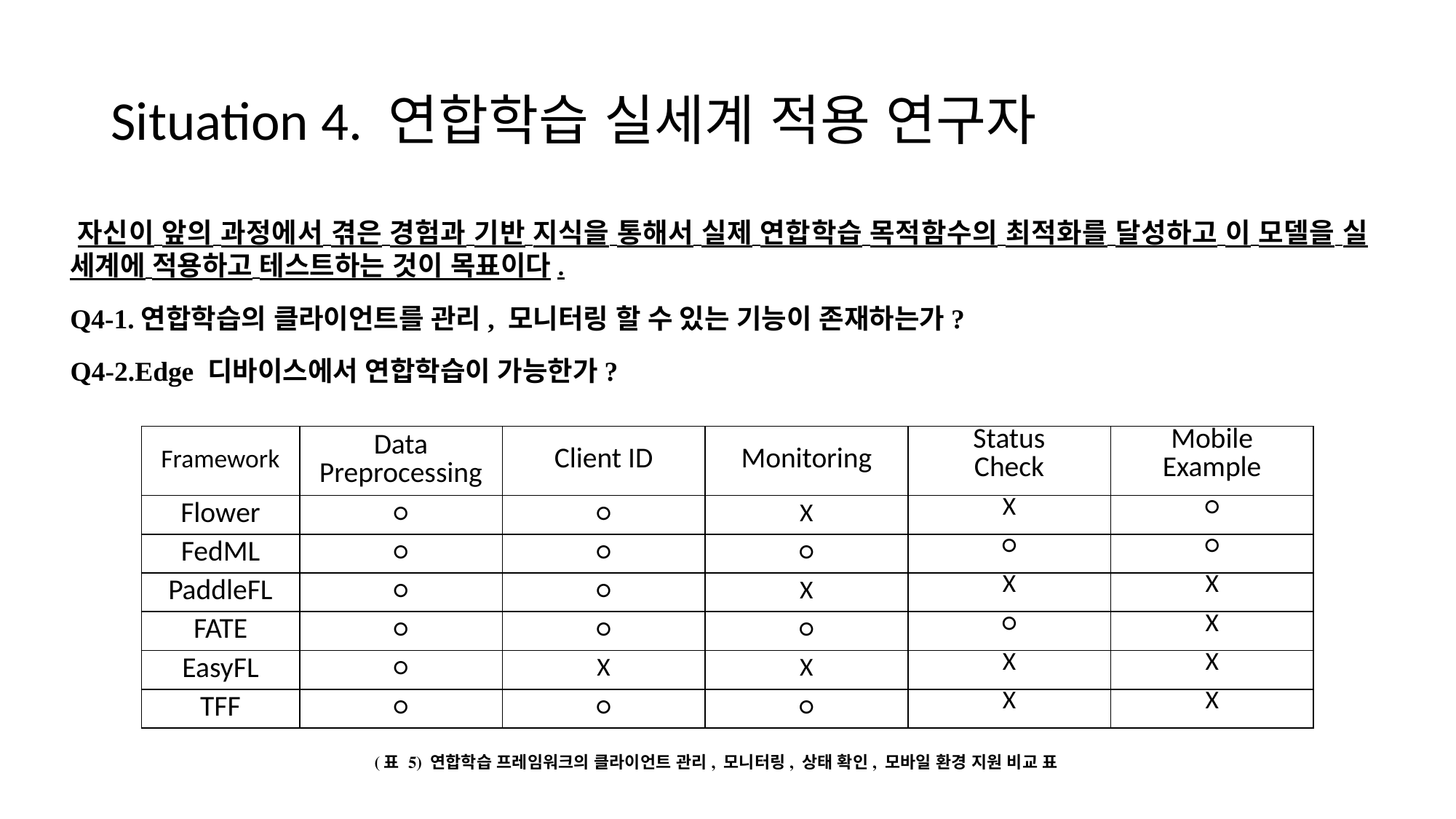

# Situation 4. 연합학습 실세계 적용 연구자
자신이 앞의 과정에서 겪은 경험과 기반 지식을 통해서 실제 연합학습 목적함수의 최적화를 달성하고 이 모델을 실 세계에 적용하고 테스트하는 것이 목표이다.
Q4-1.연합학습의 클라이언트를 관리, 모니터링 할 수 있는 기능이 존재하는가?
Q4-2.Edge 디바이스에서 연합학습이 가능한가?
| Framework | Data Preprocessing | Client ID | Monitoring | Status Check | Mobile Example |
| --- | --- | --- | --- | --- | --- |
| Flower | ○ | ○ | X | X | ○ |
| FedML | ○ | ○ | ○ | ○ | ○ |
| PaddleFL | ○ | ○ | X | X | X |
| FATE | ○ | ○ | ○ | ○ | X |
| EasyFL | ○ | X | X | X | X |
| TFF | ○ | ○ | ○ | X | X |
(표 5) 연합학습 프레임워크의 클라이언트 관리, 모니터링, 상태 확인, 모바일 환경 지원 비교 표